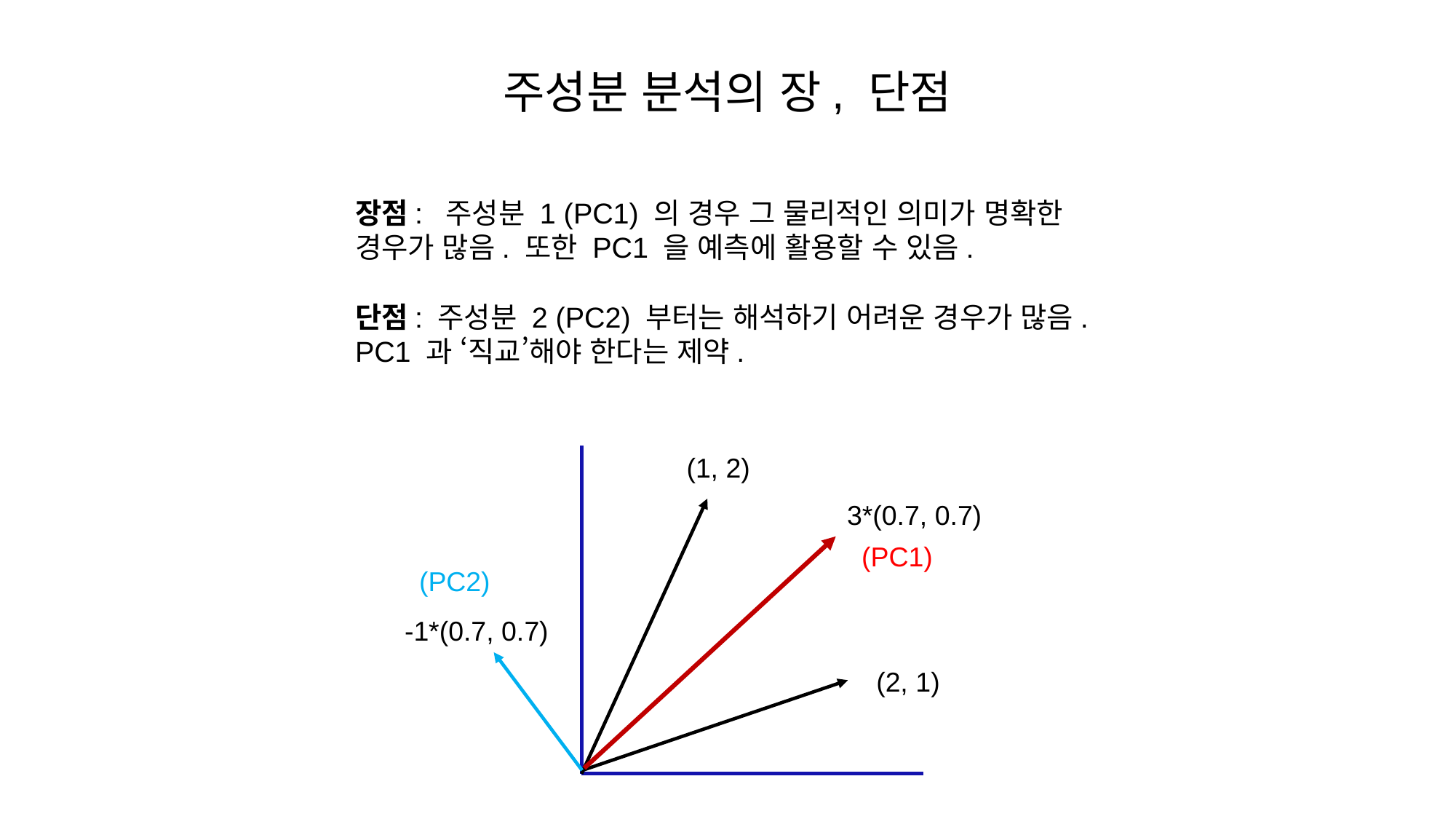

# 주성분 분석의 장, 단점
장점:  주성분 1 (PC1) 의 경우 그 물리적인 의미가 명확한 경우가 많음. 또한 PC1 을 예측에 활용할 수 있음.

단점: 주성분 2 (PC2) 부터는 해석하기 어려운 경우가 많음. PC1 과 ‘직교’해야 한다는 제약.
(1, 2)
(2, 1)
3*(0.7, 0.7)
(PC2)
-1*(0.7, 0.7)
(PC1)